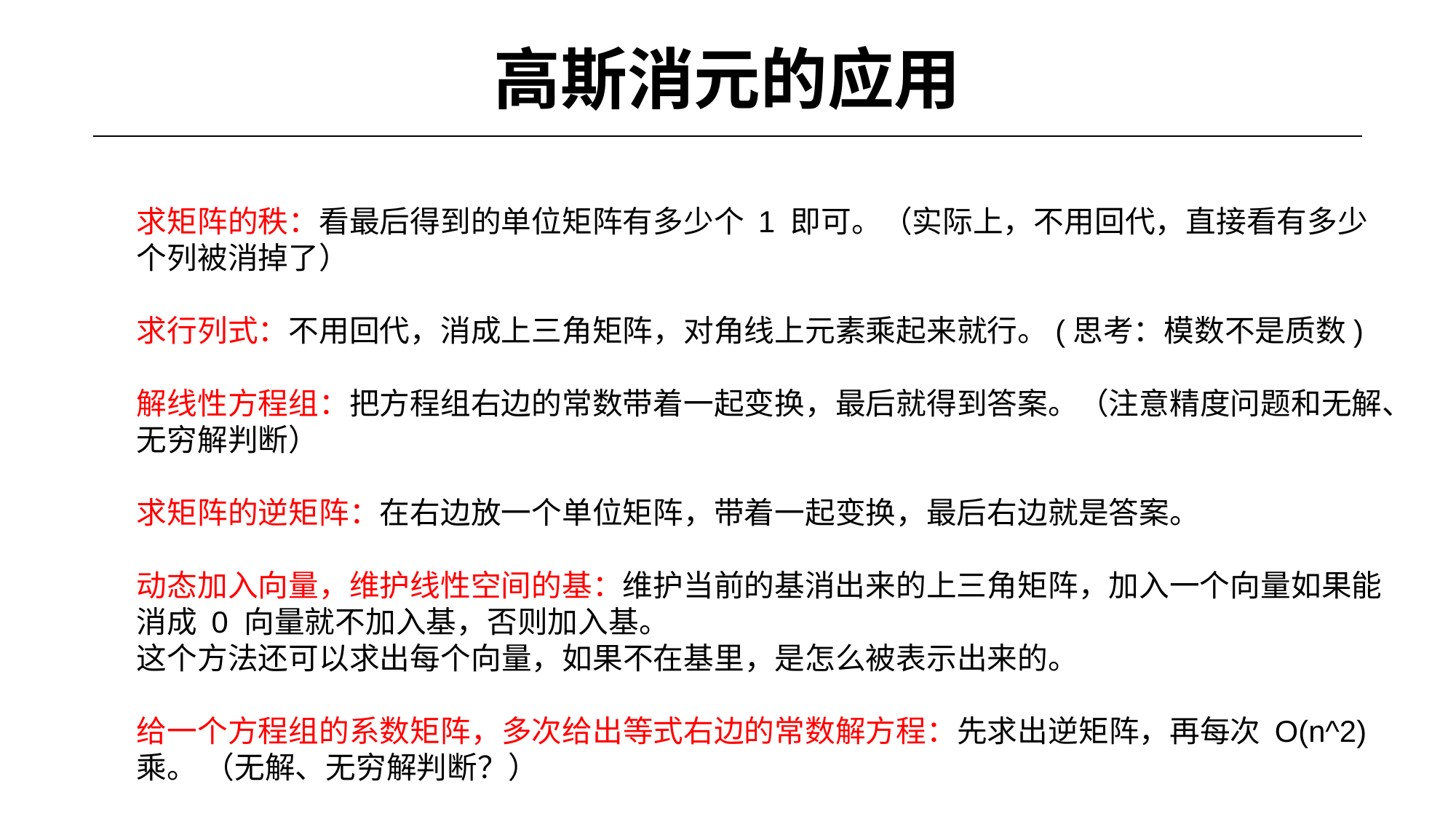

# 高斯消元的应用
求矩阵的秩：看最后得到的单位矩阵有多少个 1 即可。（实际上，不用回代，直接看有多少个列被消掉了）

求行列式：不用回代，消成上三角矩阵，对角线上元素乘起来就行。(思考：模数不是质数)

解线性方程组：把方程组右边的常数带着一起变换，最后就得到答案。（注意精度问题和无解、无穷解判断）

求矩阵的逆矩阵：在右边放一个单位矩阵，带着一起变换，最后右边就是答案。

动态加入向量，维护线性空间的基：维护当前的基消出来的上三角矩阵，加入一个向量如果能消成 0 向量就不加入基，否则加入基。
这个方法还可以求出每个向量，如果不在基里，是怎么被表示出来的。

给一个方程组的系数矩阵，多次给出等式右边的常数解方程：先求出逆矩阵，再每次 O(n^2) 乘。 （无解、无穷解判断？）